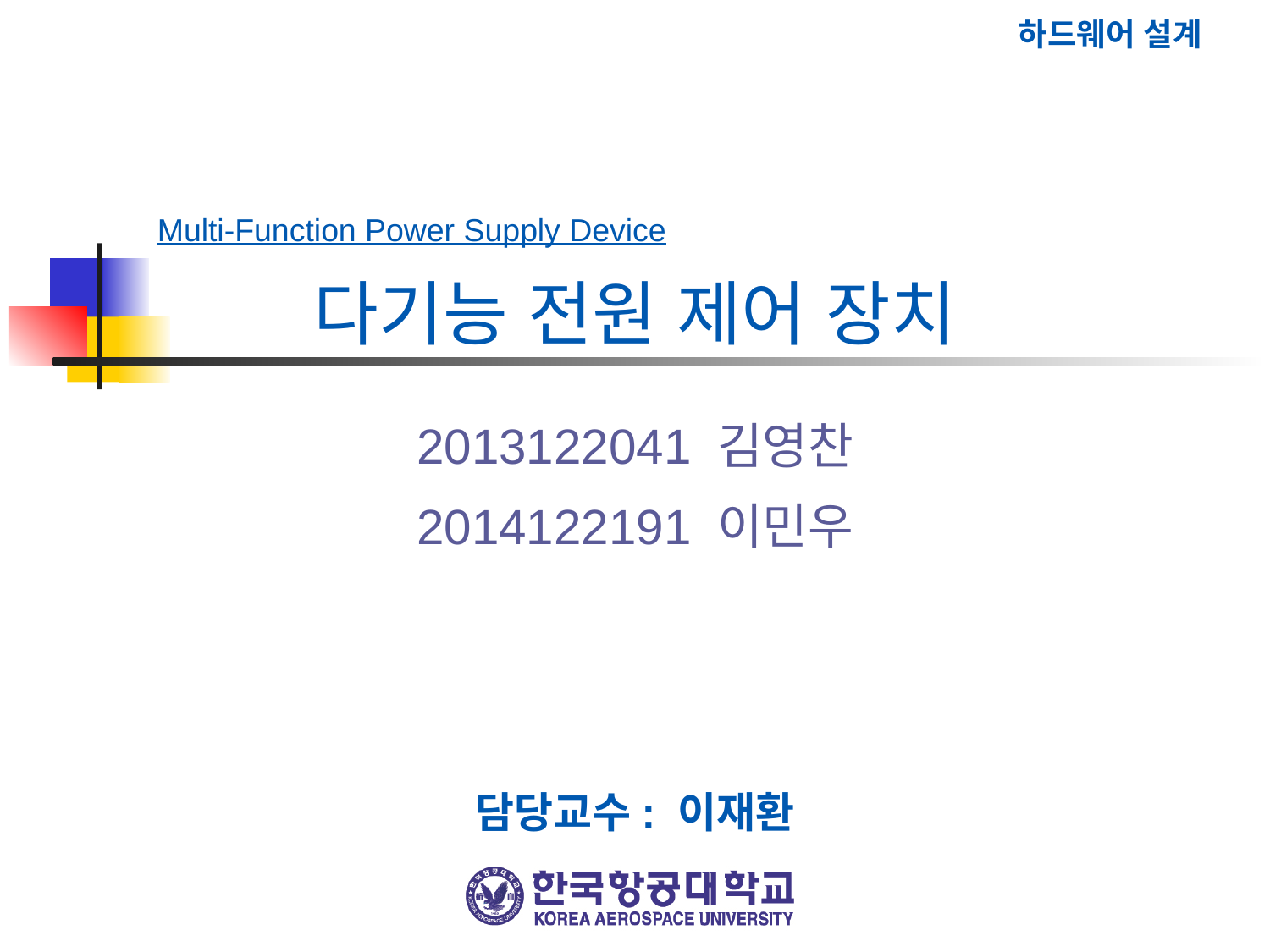

하드웨어 설계
# Multi-Function Power Supply Device
다기능 전원 제어 장치
2013122041 김영찬
2014122191 이민우
담당교수: 이재환